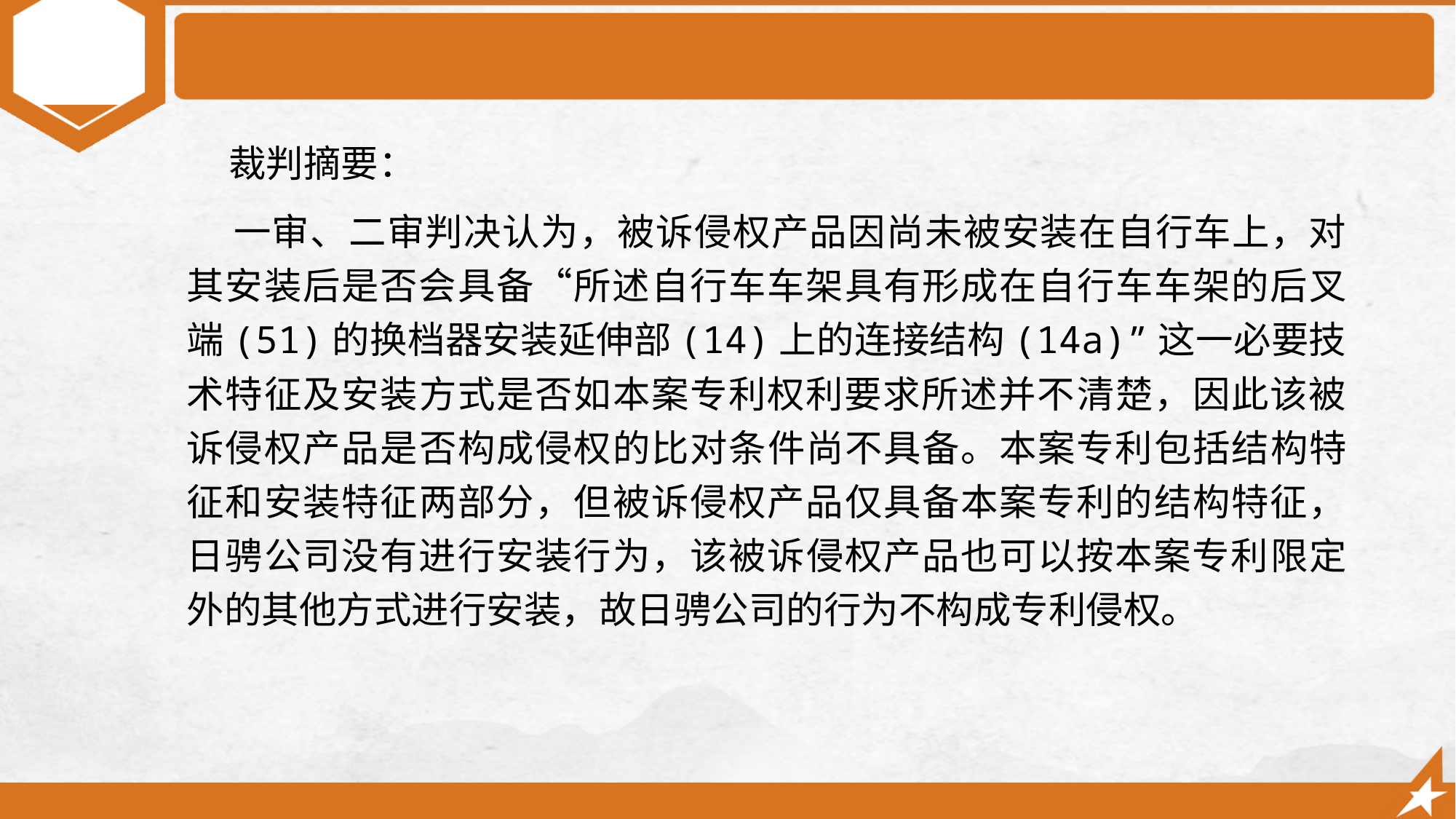

裁判摘要：
    一审、二审判决认为，被诉侵权产品因尚未被安装在自行车上，对其安装后是否会具备“所述自行车车架具有形成在自行车车架的后叉端(51)的换档器安装延伸部(14)上的连接结构(14a)”这一必要技术特征及安装方式是否如本案专利权利要求所述并不清楚，因此该被诉侵权产品是否构成侵权的比对条件尚不具备。本案专利包括结构特征和安装特征两部分，但被诉侵权产品仅具备本案专利的结构特征，日骋公司没有进行安装行为，该被诉侵权产品也可以按本案专利限定外的其他方式进行安装，故日骋公司的行为不构成专利侵权。